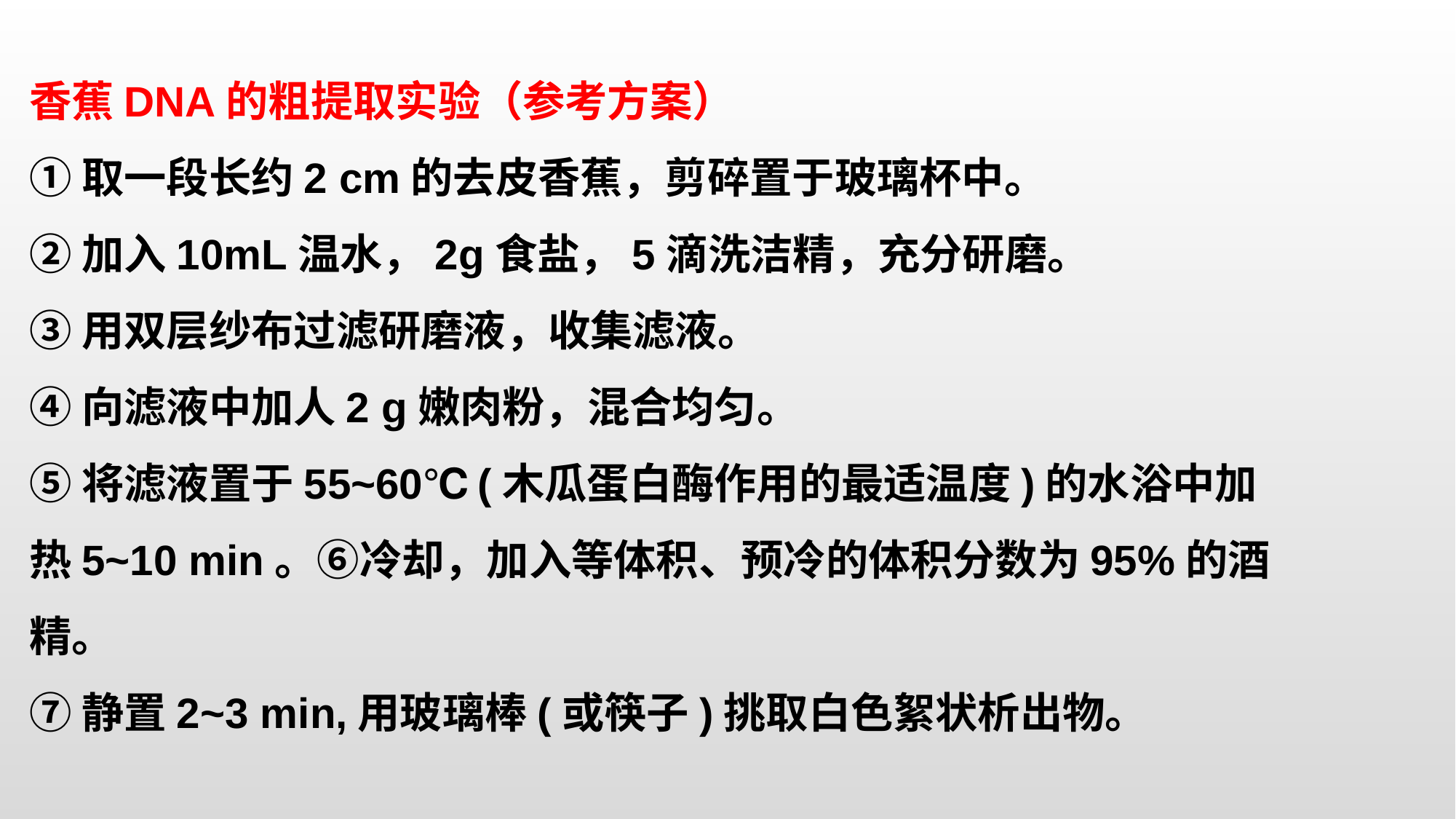

香蕉DNA的粗提取实验（参考方案）
①取一段长约2 cm的去皮香蕉，剪碎置于玻璃杯中。
②加入10mL温水，2g食盐，5滴洗洁精，充分研磨。
③用双层纱布过滤研磨液，收集滤液。
④向滤液中加人2 g嫩肉粉，混合均匀。
⑤将滤液置于55~60℃ (木瓜蛋白酶作用的最适温度)的水浴中加热5~10 min。⑥冷却，加入等体积、预冷的体积分数为95%的酒精。
⑦静置2~3 min,用玻璃棒(或筷子)挑取白色絮状析出物。